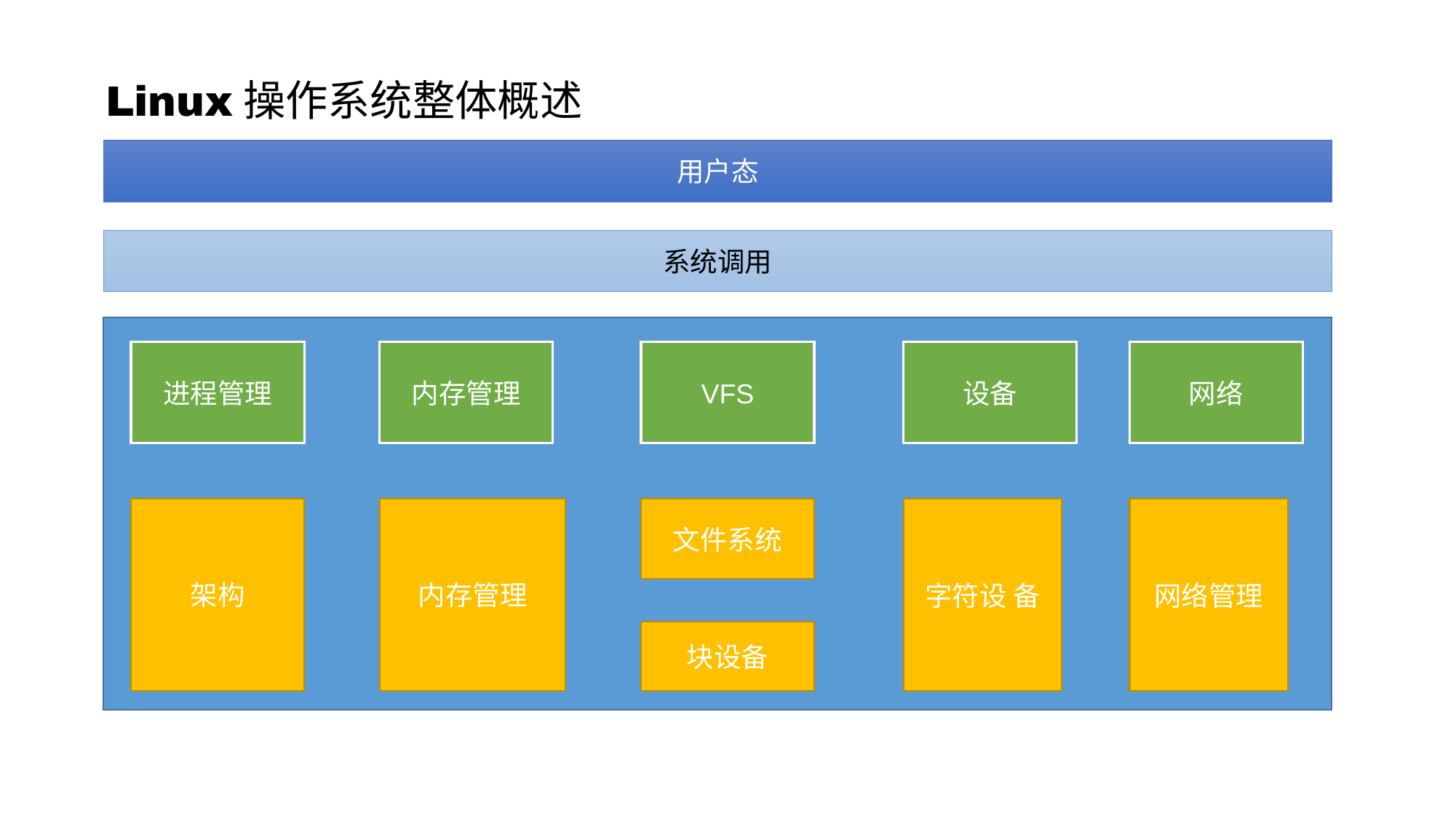

# Linux操作系统整体概述
用户态
系统调用

进程管理
内存管理
VFS
设备
网络
架构
内存管理
文件系统
字符设 备
网络管理
块设备